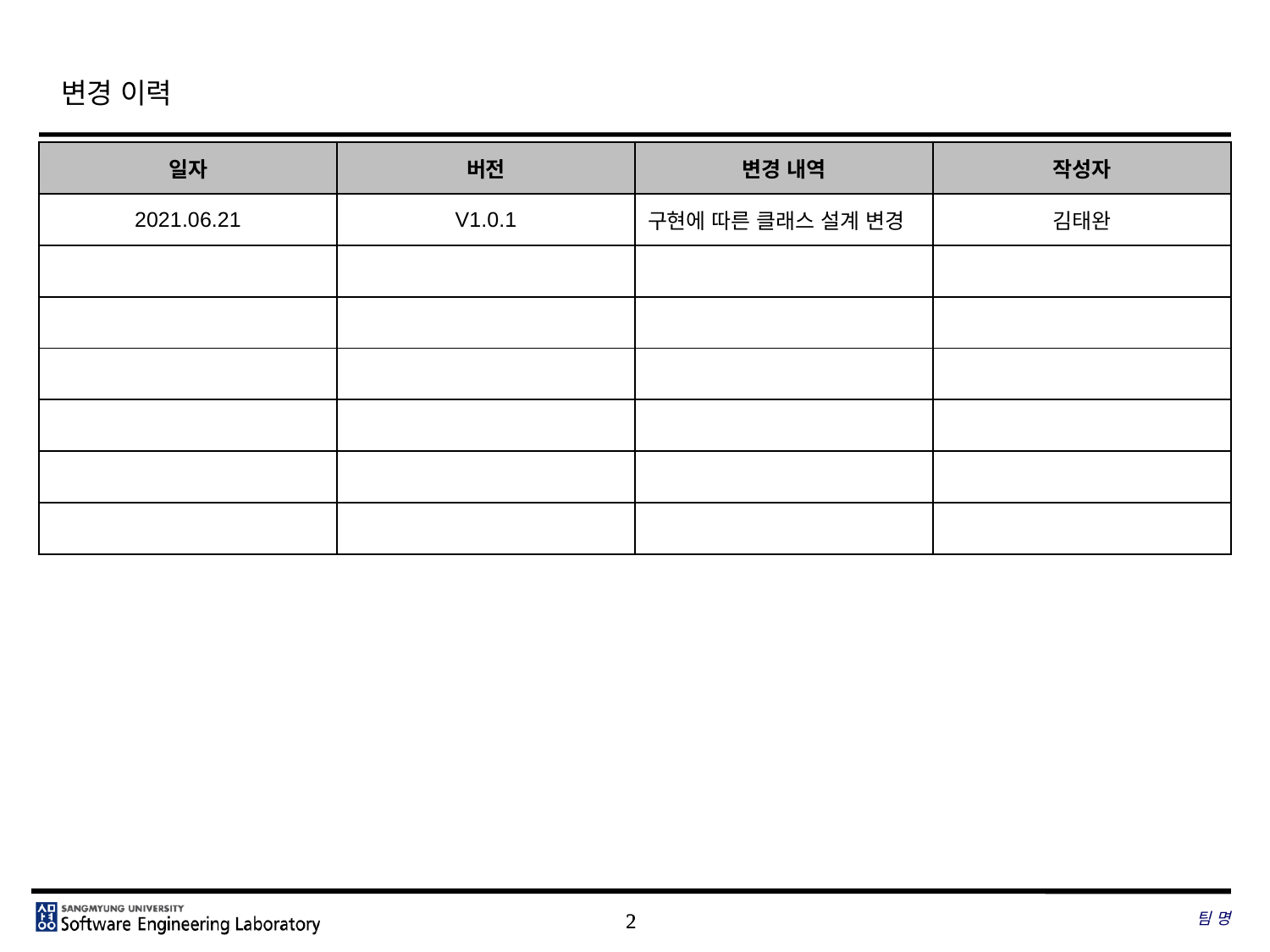

# 변경 이력
| 일자 | 버전 | 변경 내역 | 작성자 |
| --- | --- | --- | --- |
| 2021.06.21 | V1.0.1 | 구현에 따른 클래스 설계 변경 | 김태완 |
|  |  |  |  |
|  |  |  |  |
|  |  |  |  |
|  |  |  |  |
|  |  |  |  |
|  |  |  |  |
팀 명